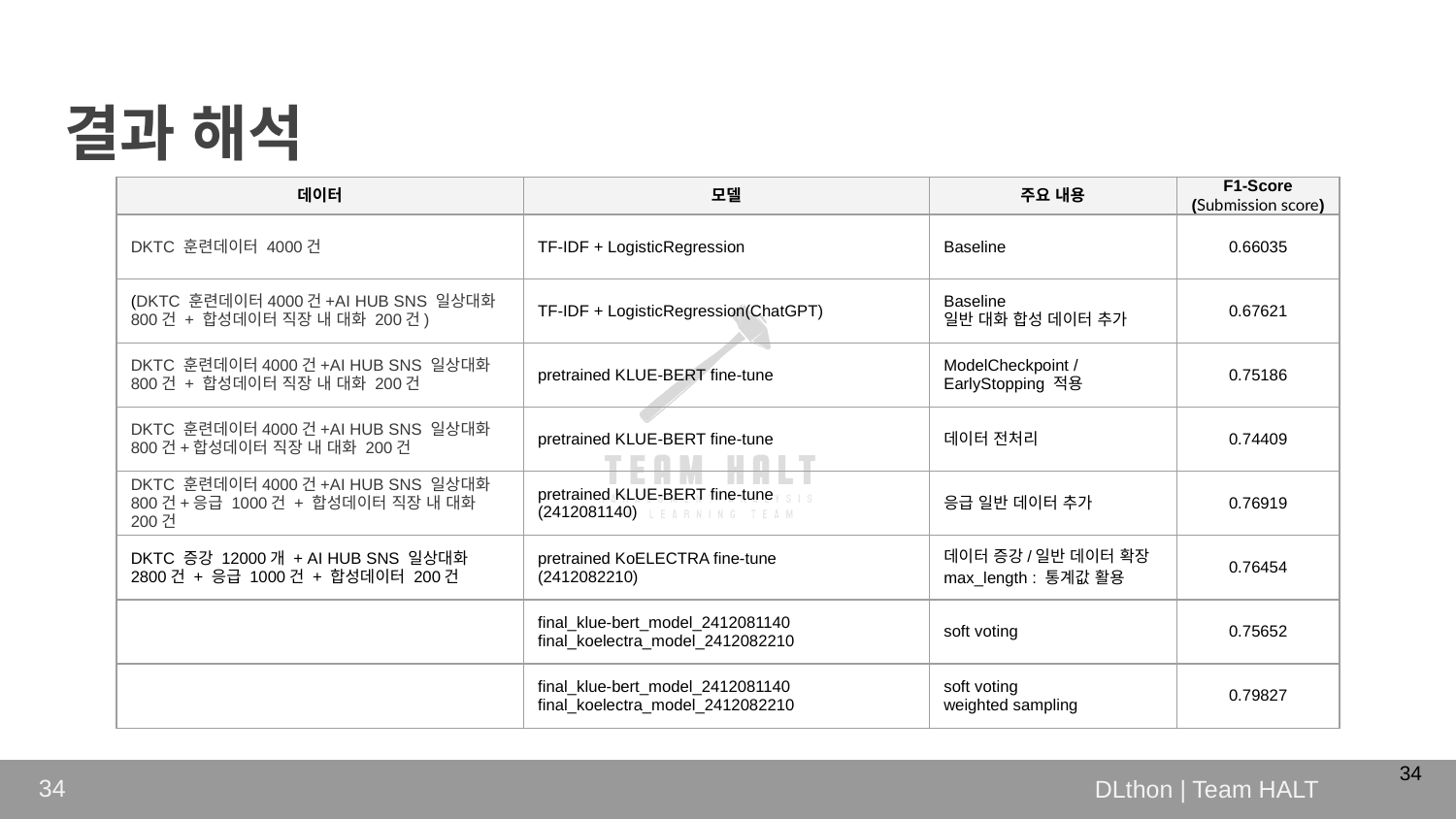

# 결과 해석
| 데이터 | 모델 | 주요 내용 | F1-Score (Submission score) |
| --- | --- | --- | --- |
| DKTC 훈련데이터 4000건 | TF-IDF + LogisticRegression | Baseline | 0.66035 |
| (DKTC 훈련데이터4000건+AI HUB SNS 일상대화 800건 + 합성데이터 직장 내 대화 200건) | TF-IDF + LogisticRegression(ChatGPT) | Baseline 일반 대화 합성 데이터 추가 | 0.67621 |
| DKTC 훈련데이터4000건+AI HUB SNS 일상대화 800건 + 합성데이터 직장 내 대화 200건 | pretrained KLUE-BERT fine-tune | ModelCheckpoint / EarlyStopping 적용 | 0.75186 |
| DKTC 훈련데이터4000건+AI HUB SNS 일상대화 800건+합성데이터 직장 내 대화 200건 | pretrained KLUE-BERT fine-tune | 데이터 전처리 | 0.74409 |
| DKTC 훈련데이터4000건+AI HUB SNS 일상대화 800건+응급 1000건 + 합성데이터 직장 내 대화 200건 | pretrained KLUE-BERT fine-tune (2412081140) | 응급 일반 데이터 추가 | 0.76919 |
| DKTC 증강 12000개 + AI HUB SNS 일상대화 2800건 + 응급 1000건 + 합성데이터 200건 | pretrained KoELECTRA fine-tune (2412082210) | 데이터 증강/일반 데이터 확장 max\_length : 통계값 활용 | 0.76454 |
|  | final\_klue-bert\_model\_2412081140 final\_koelectra\_model\_2412082210 | soft voting | 0.75652 |
|  | final\_klue-bert\_model\_2412081140 final\_koelectra\_model\_2412082210 | soft voting weighted sampling | 0.79827 |
34
34